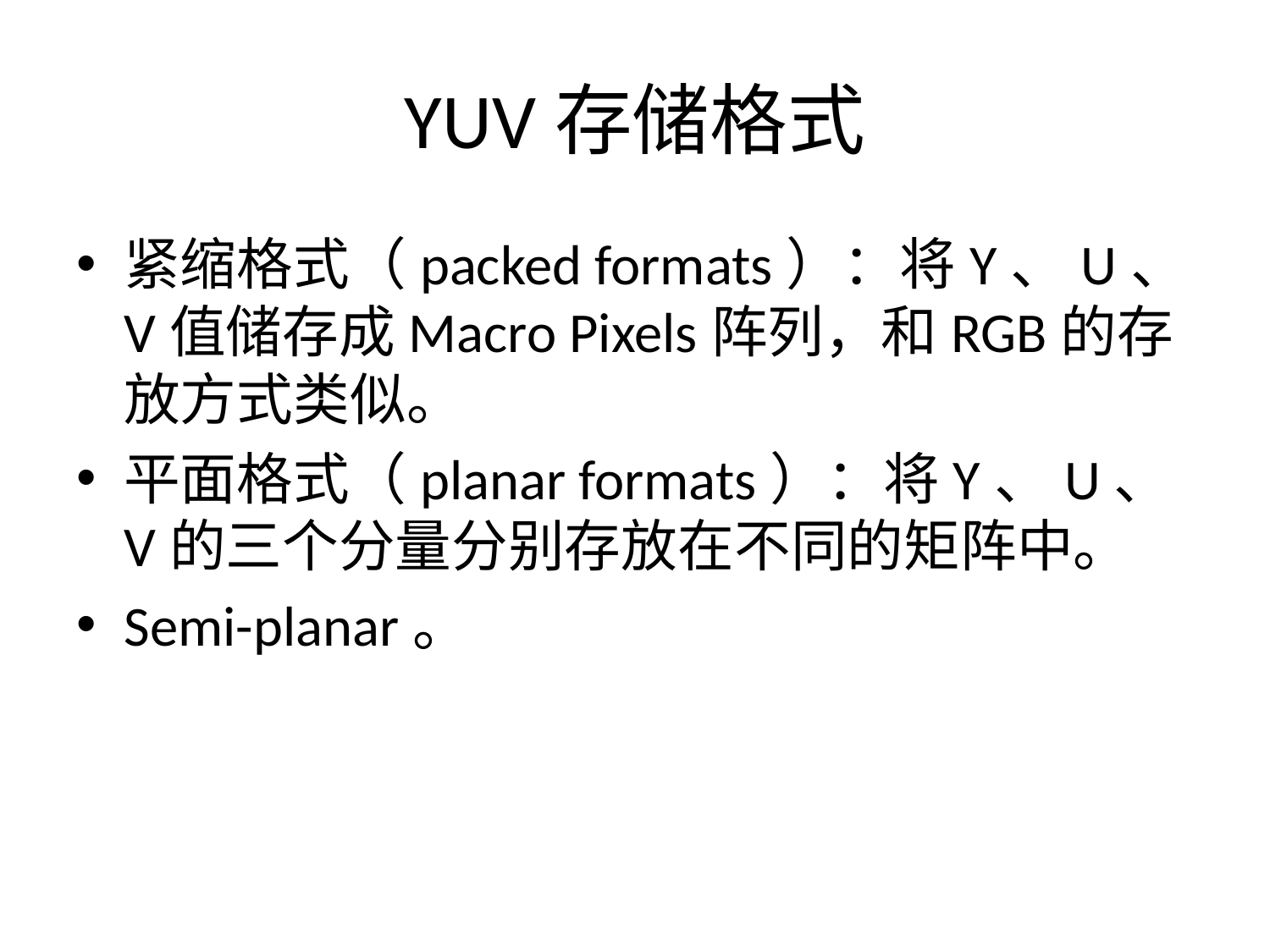

# YUV存储格式
紧缩格式（packed formats）：将Y、U、V值储存成Macro Pixels阵列，和RGB的存放方式类似。
平面格式（planar formats）：将Y、U、V的三个分量分别存放在不同的矩阵中。
Semi-planar。